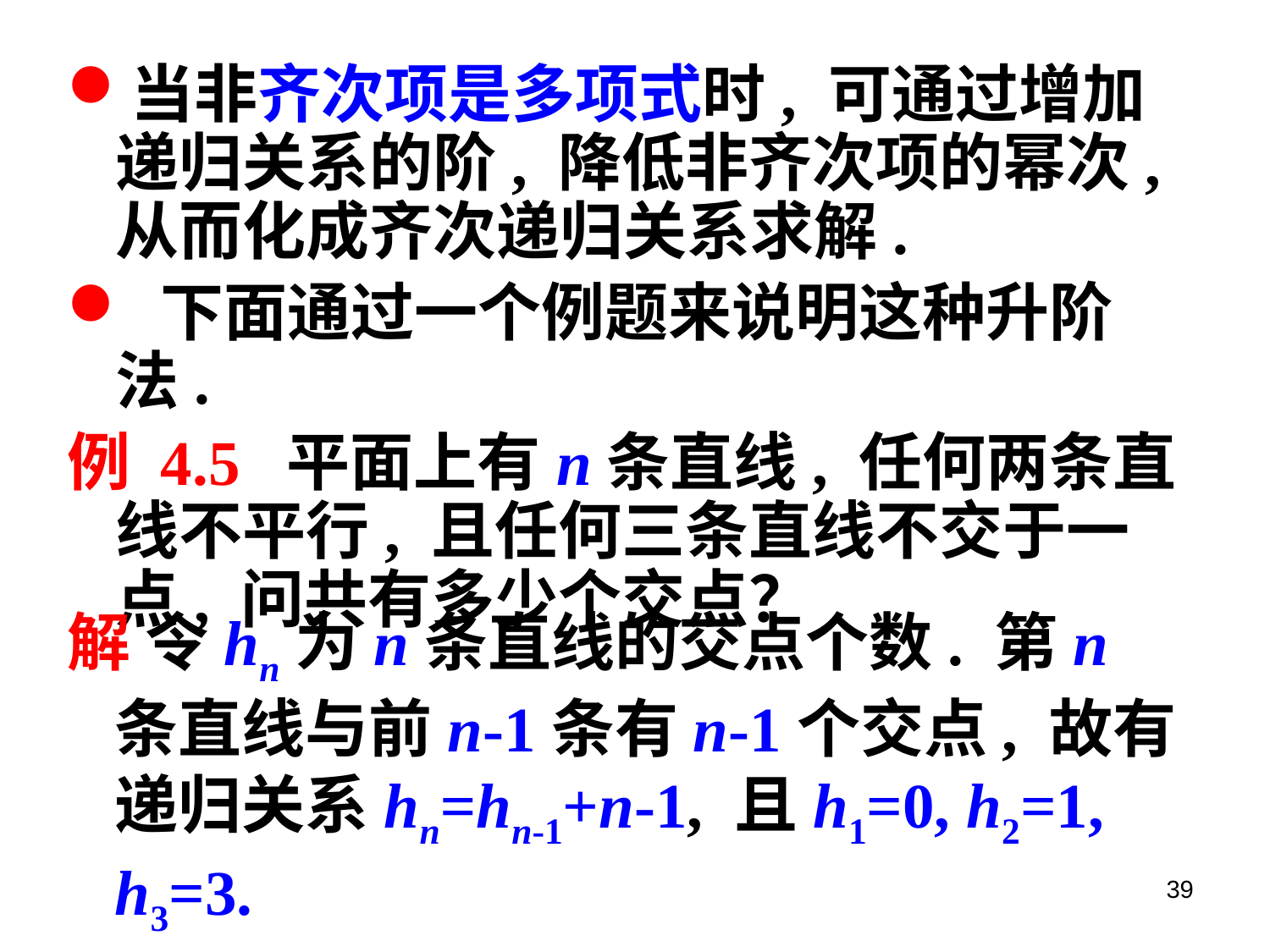

当非齐次项是多项式时, 可通过增加递归关系的阶, 降低非齐次项的幂次, 从而化成齐次递归关系求解.
 下面通过一个例题来说明这种升阶法.
例 4.5  平面上有n条直线, 任何两条直线不平行, 且任何三条直线不交于一点, 问共有多少个交点？
解 令hn为n条直线的交点个数. 第n条直线与前n-1条有n-1个交点, 故有递归关系hn=hn-1+n-1, 且h1=0, h2=1, h3=3.
39